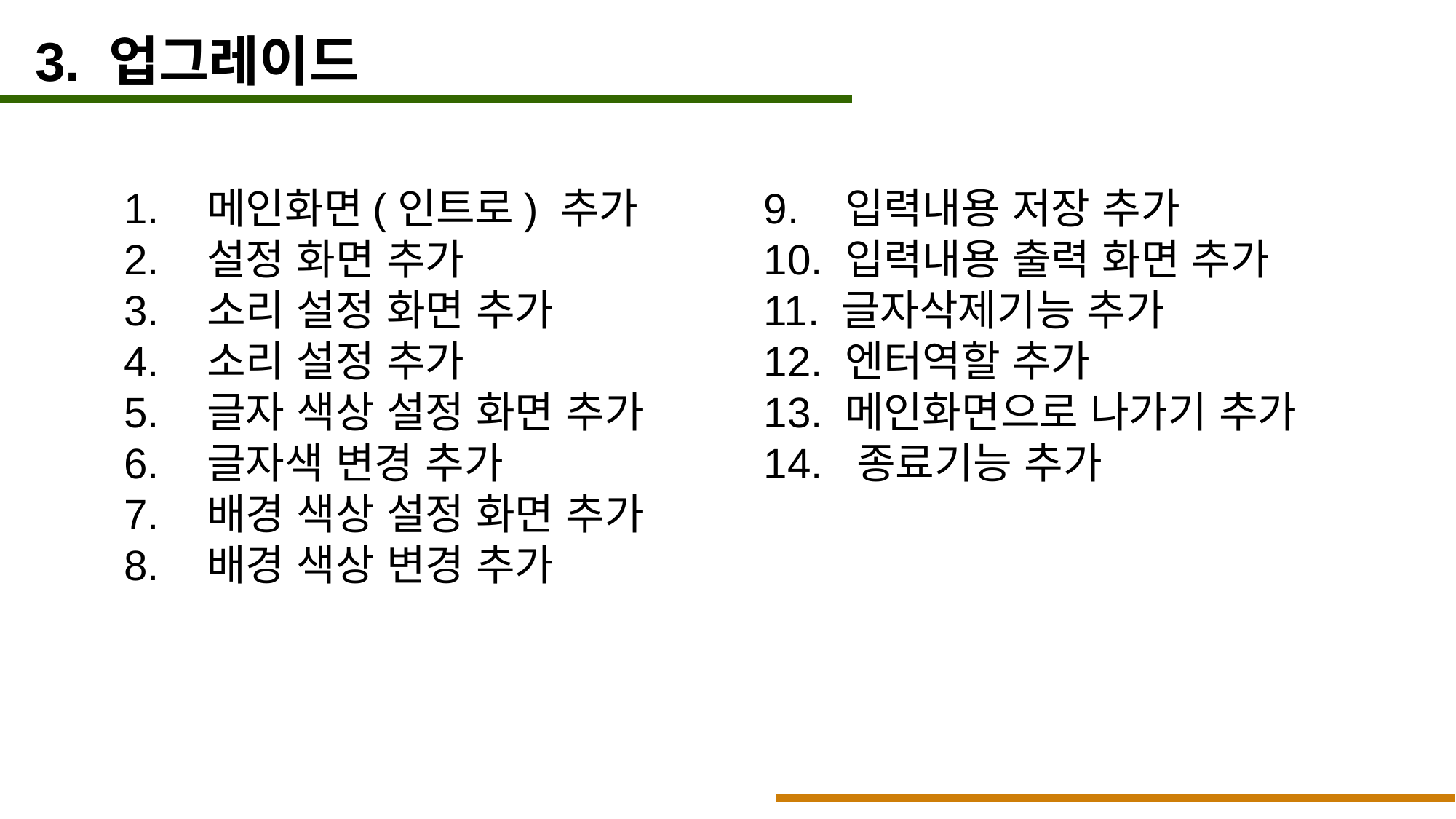

3. 업그레이드
 메인화면(인트로) 추가
 설정 화면 추가
 소리 설정 화면 추가
 소리 설정 추가
 글자 색상 설정 화면 추가
 글자색 변경 추가
 배경 색상 설정 화면 추가
 배경 색상 변경 추가
9.   입력내용 저장 추가
10. 입력내용 출력 화면 추가
11. 글자삭제기능 추가
12. 엔터역할 추가
13. 메인화면으로 나가기 추가
14.  종료기능 추가